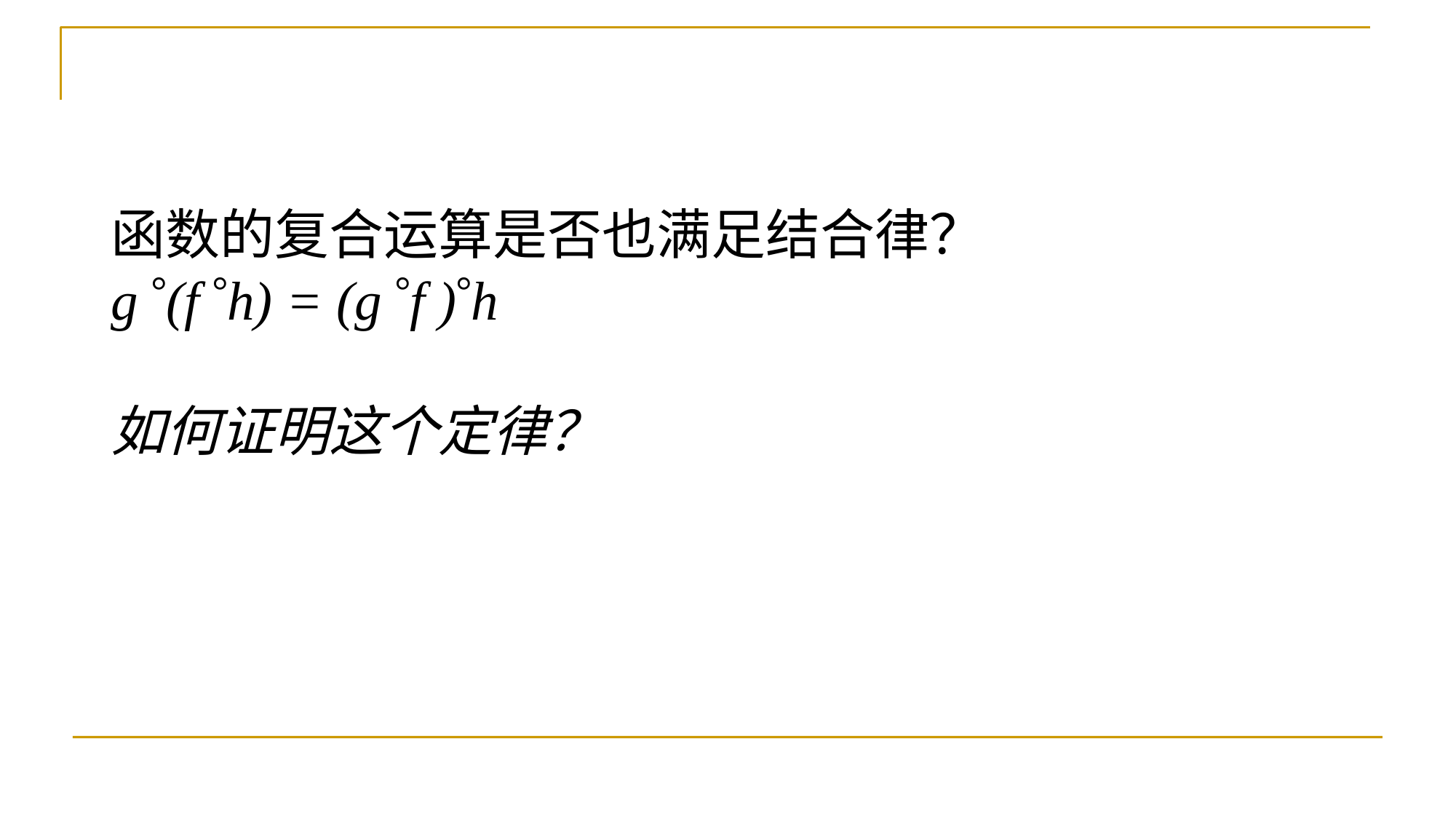

函数的复合运算是否也满足结合律？
g °(f °h) = (g °f )°h

如何证明这个定律？